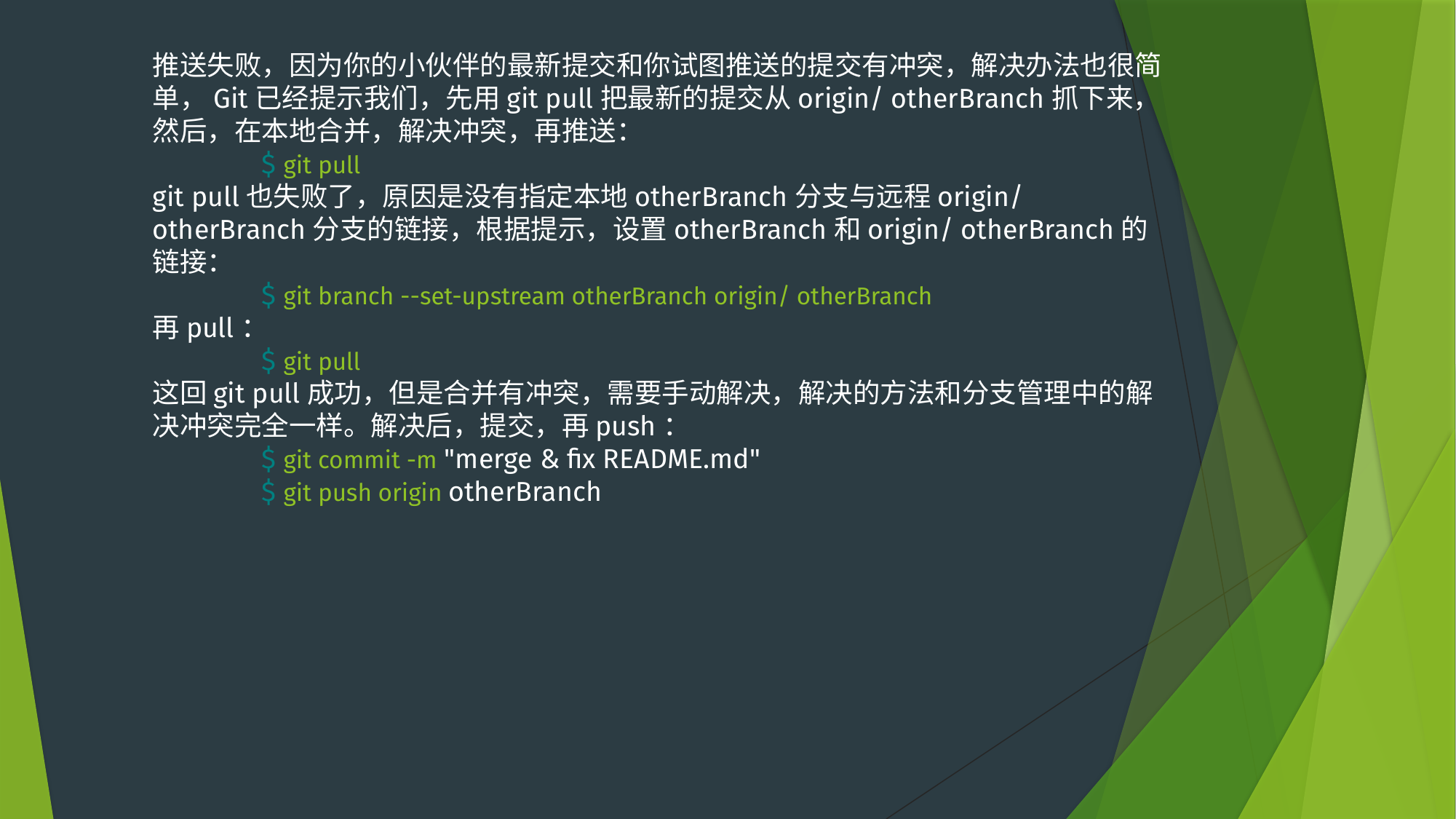

推送失败，因为你的小伙伴的最新提交和你试图推送的提交有冲突，解决办法也很简单，Git已经提示我们，先用git pull把最新的提交从origin/ otherBranch抓下来，然后，在本地合并，解决冲突，再推送：
	$ git pull
git pull也失败了，原因是没有指定本地otherBranch分支与远程origin/ otherBranch分支的链接，根据提示，设置otherBranch和origin/ otherBranch的链接：
	$ git branch --set-upstream otherBranch origin/ otherBranch
再pull：
	$ git pull
这回git pull成功，但是合并有冲突，需要手动解决，解决的方法和分支管理中的解决冲突完全一样。解决后，提交，再push：
	$ git commit -m "merge & fix README.md"
	$ git push origin otherBranch